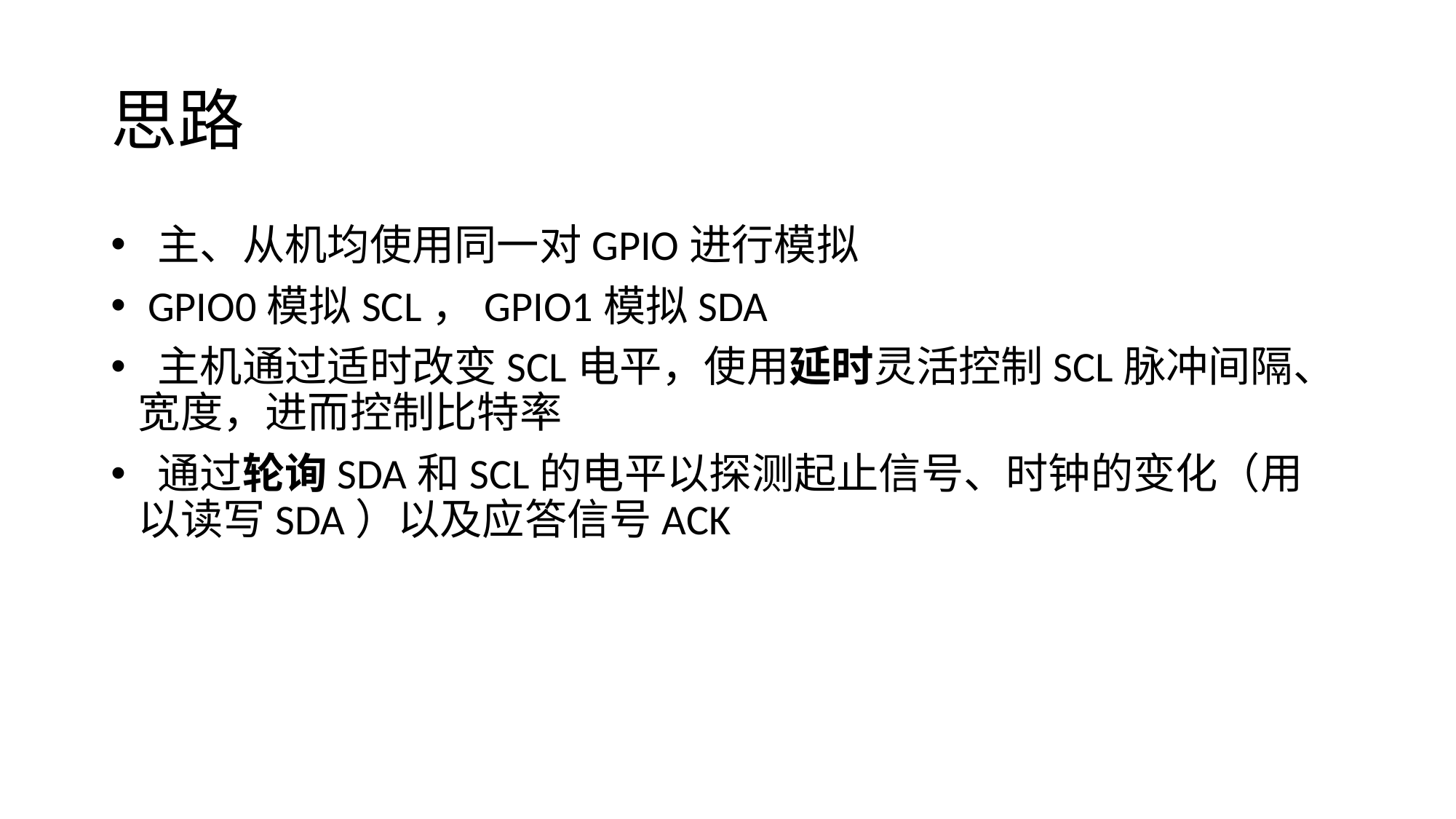

# 思路
 主、从机均使用同一对GPIO进行模拟
 GPIO0模拟SCL，GPIO1模拟SDA
 主机通过适时改变SCL电平，使用延时灵活控制SCL脉冲间隔、宽度，进而控制比特率
 通过轮询SDA和SCL的电平以探测起止信号、时钟的变化（用以读写SDA）以及应答信号ACK